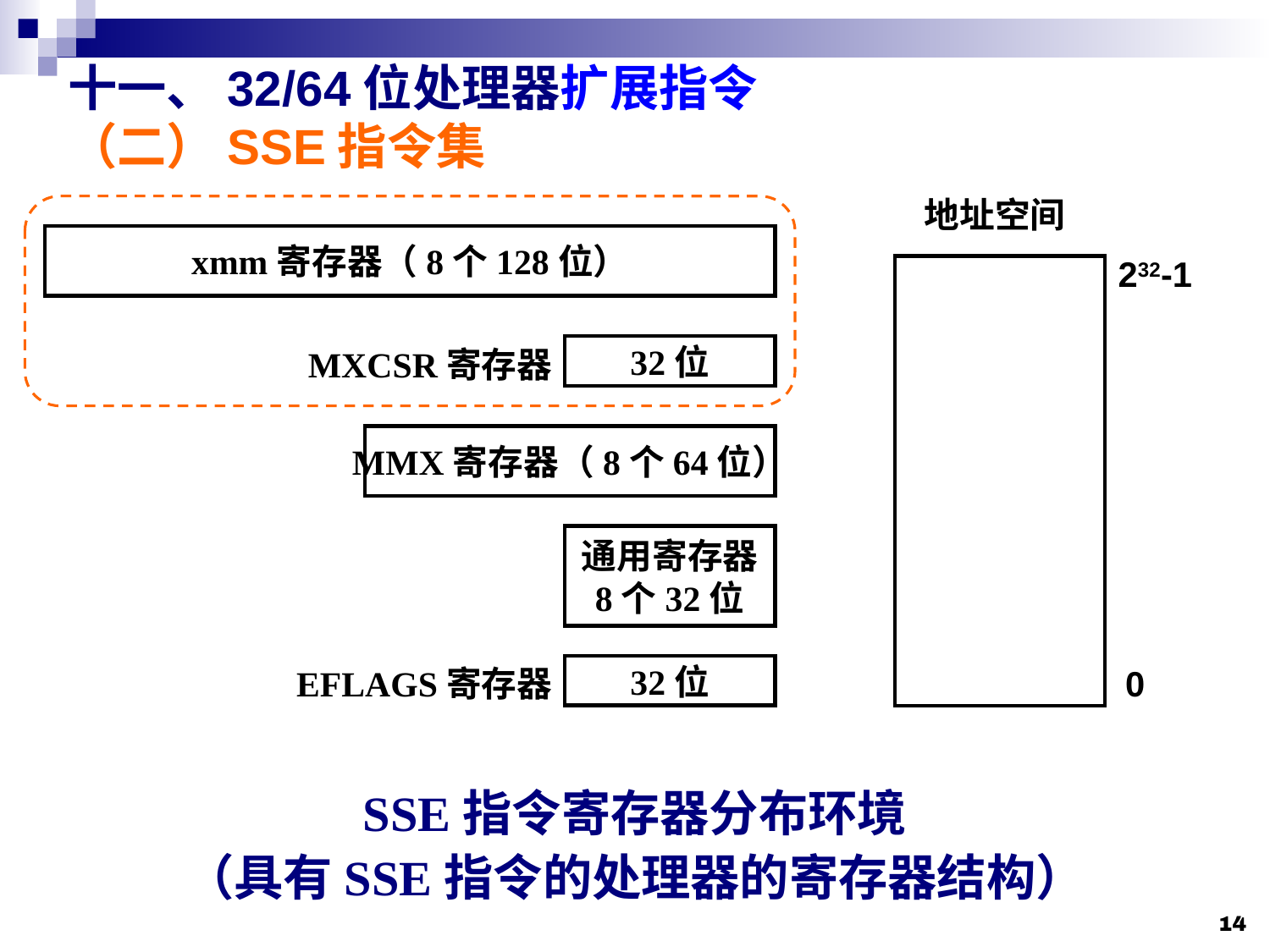

# 十一、32/64位处理器扩展指令 （二）SSE指令集
地址空间

xmm寄存器（8个128位）
232-1

MXCSR寄存器
32位
MMX寄存器（8个64位）
通用寄存器
8个32位
EFLAGS寄存器
32位
0
SSE指令寄存器分布环境
（具有SSE指令的处理器的寄存器结构）
14